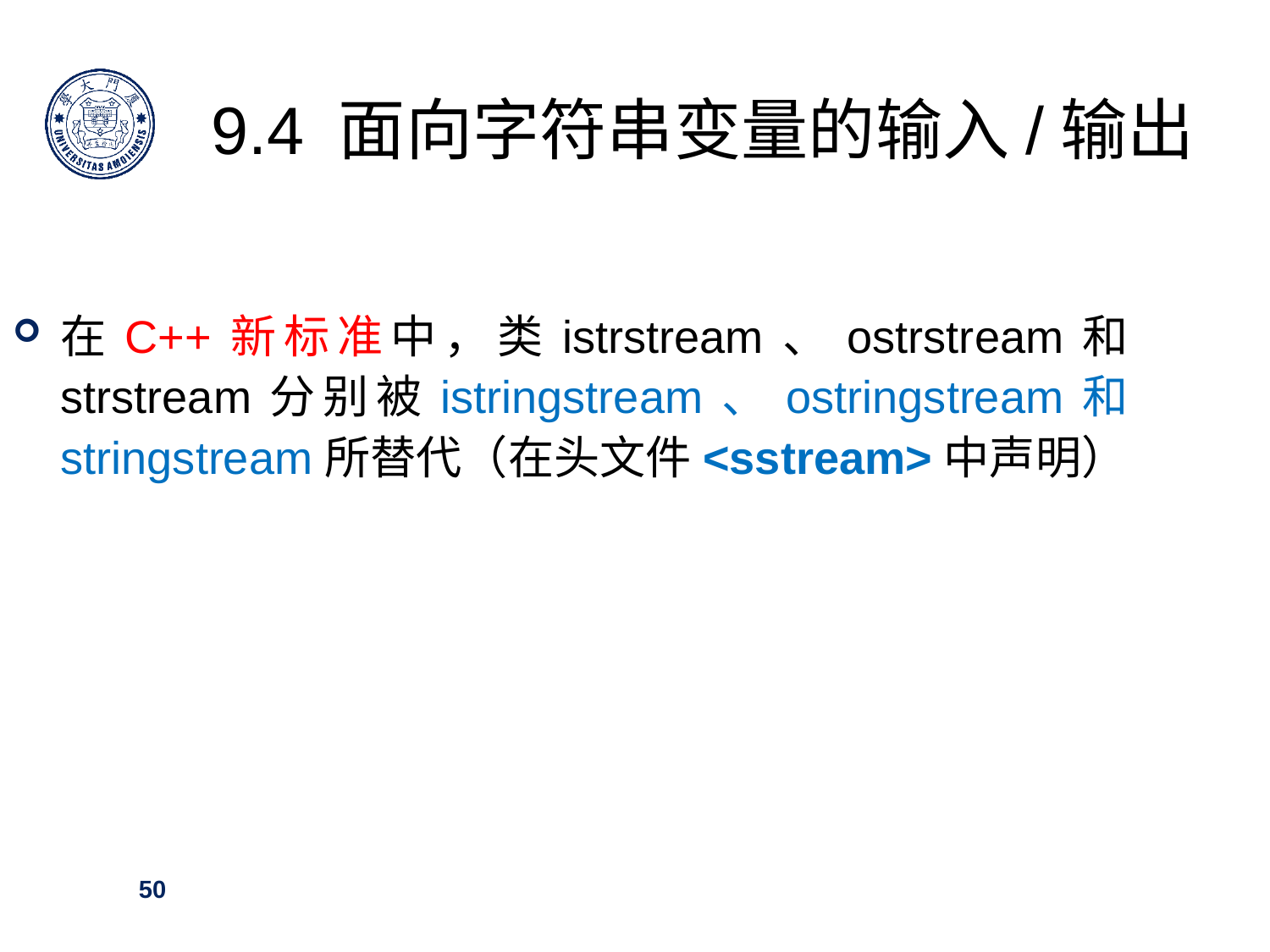

9.4 面向字符串变量的输入/输出
在C++新标准中，类istrstream、ostrstream和strstream分别被istringstream、ostringstream和stringstream所替代（在头文件<sstream>中声明）
50